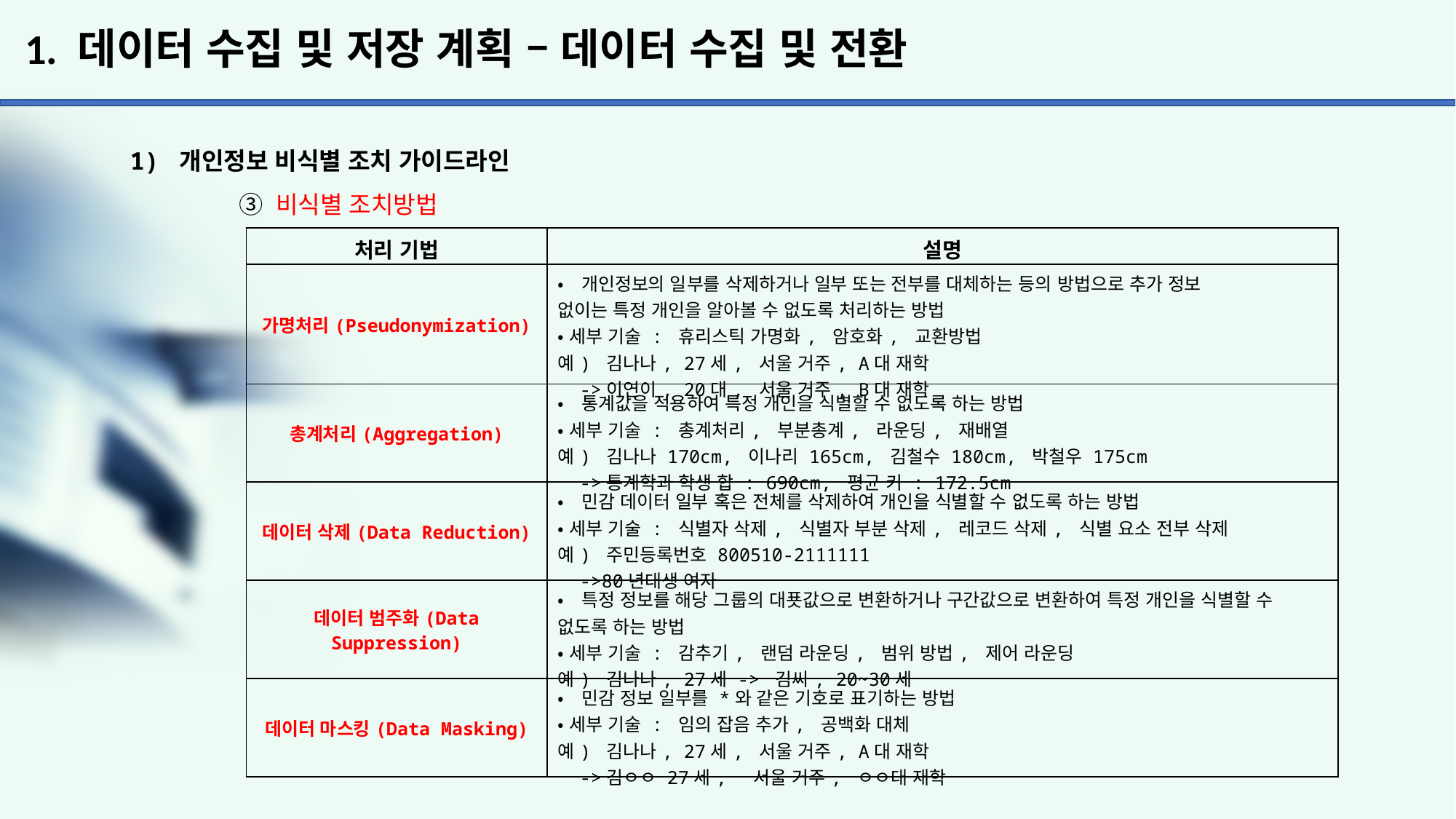

# 1. 데이터 수집 및 저장 계획 – 데이터 수집 및 전환
1) 개인정보 비식별 조치 가이드라인
	③ 비식별 조치방법

| 처리 기법 | 설명 |
| --- | --- |
| 가명처리(Pseudonymization) | •개인정보의 일부를 삭제하거나 일부 또는 전부를 대체하는 등의 방법으로 추가 정보 없이는 특정 개인을 알아볼 수 없도록 처리하는 방법 •세부 기술 : 휴리스틱 가명화, 암호화, 교환방법 예) 김나나, 27세, 서울 거주, A대 재학 ->이연이, 20대, 서울 거주, B대 재학 |
| 총계처리(Aggregation) | •통계값을 적용하여 특정 개인을 식별할 수 없도록 하는 방법 •세부 기술 : 총계처리, 부분총계, 라운딩, 재배열 예) 김나나 170cm, 이나리 165cm, 김철수 180cm, 박철우 175cm ->통계학과 학생 합 : 690cm, 평균 키 : 172.5cm |
| 데이터 삭제(Data Reduction) | •민감 데이터 일부 혹은 전체를 삭제하여 개인을 식별할 수 없도록 하는 방법 •세부 기술 : 식별자 삭제, 식별자 부분 삭제, 레코드 삭제, 식별 요소 전부 삭제 예) 주민등록번호 800510-2111111 ->80년대생 여자 |
| 데이터 범주화(Data Suppression) | •특정 정보를 해당 그룹의 대푯값으로 변환하거나 구간값으로 변환하여 특정 개인을 식별할 수 없도록 하는 방법 •세부 기술 : 감추기, 랜덤 라운딩, 범위 방법, 제어 라운딩 예) 김나나, 27세 -> 김씨, 20~30세 |
| 데이터 마스킹(Data Masking) | •민감 정보 일부를 \*와 같은 기호로 표기하는 방법 •세부 기술 : 임의 잡음 추가, 공백화 대체 예) 김나나, 27세, 서울 거주, A대 재학 ->김ㅇㅇ 27세, 서울 거주, ㅇㅇ대 재학 |